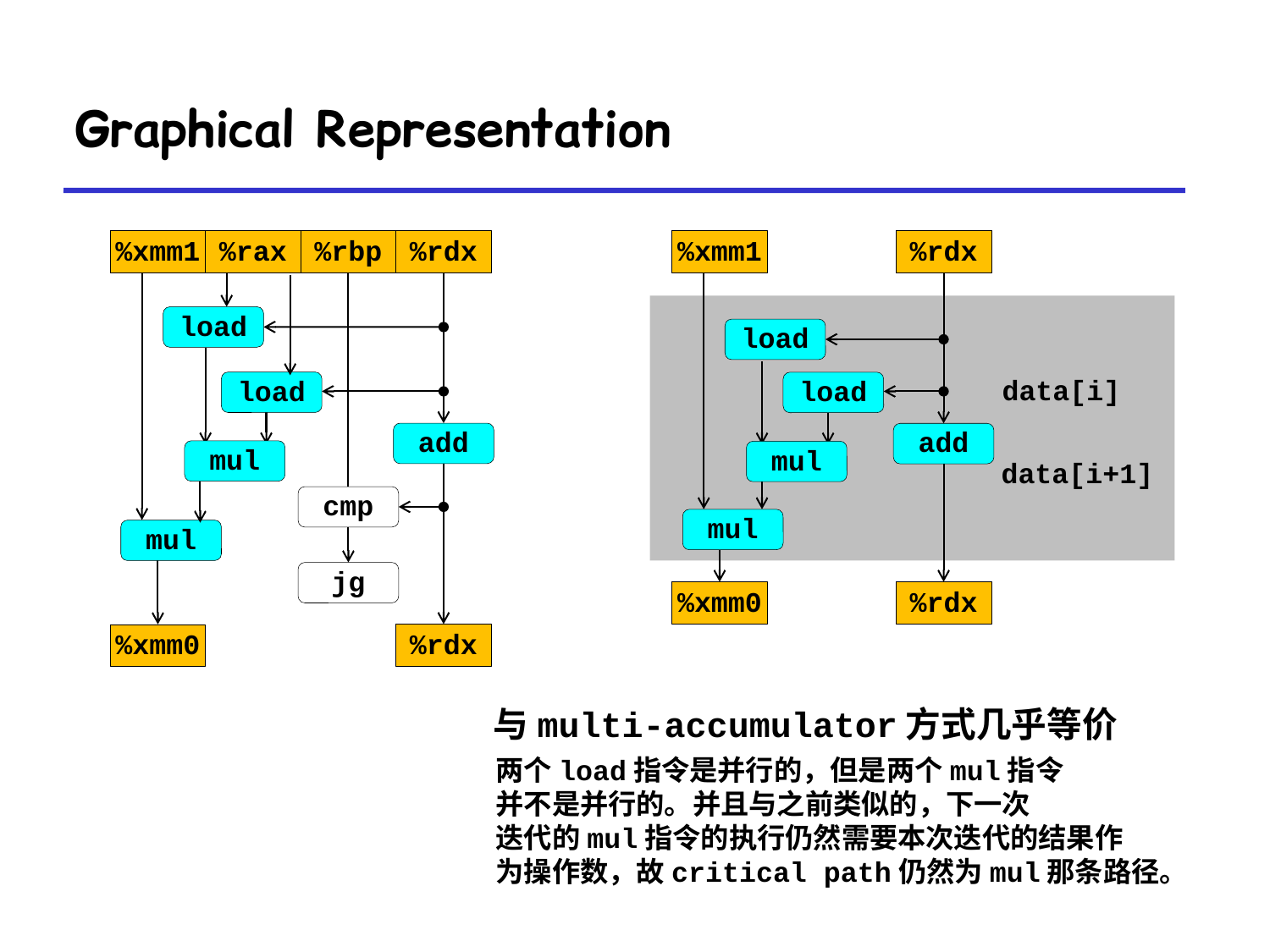

Graphical Representation
%xmm1
%rax
%rbp
%rdx
%xmm1
%rdx

load
load
data[i]
load
load
add
add
mul
mul
data[i+1]
cmp
mul
mul
jg
%xmm0
%rdx
%rdx
%xmm0
与multi-accumulator方式几乎等价
两个load指令是并行的，但是两个mul指令
并不是并行的。并且与之前类似的，下一次
迭代的mul指令的执行仍然需要本次迭代的结果作
为操作数，故critical path仍然为mul那条路径。
43